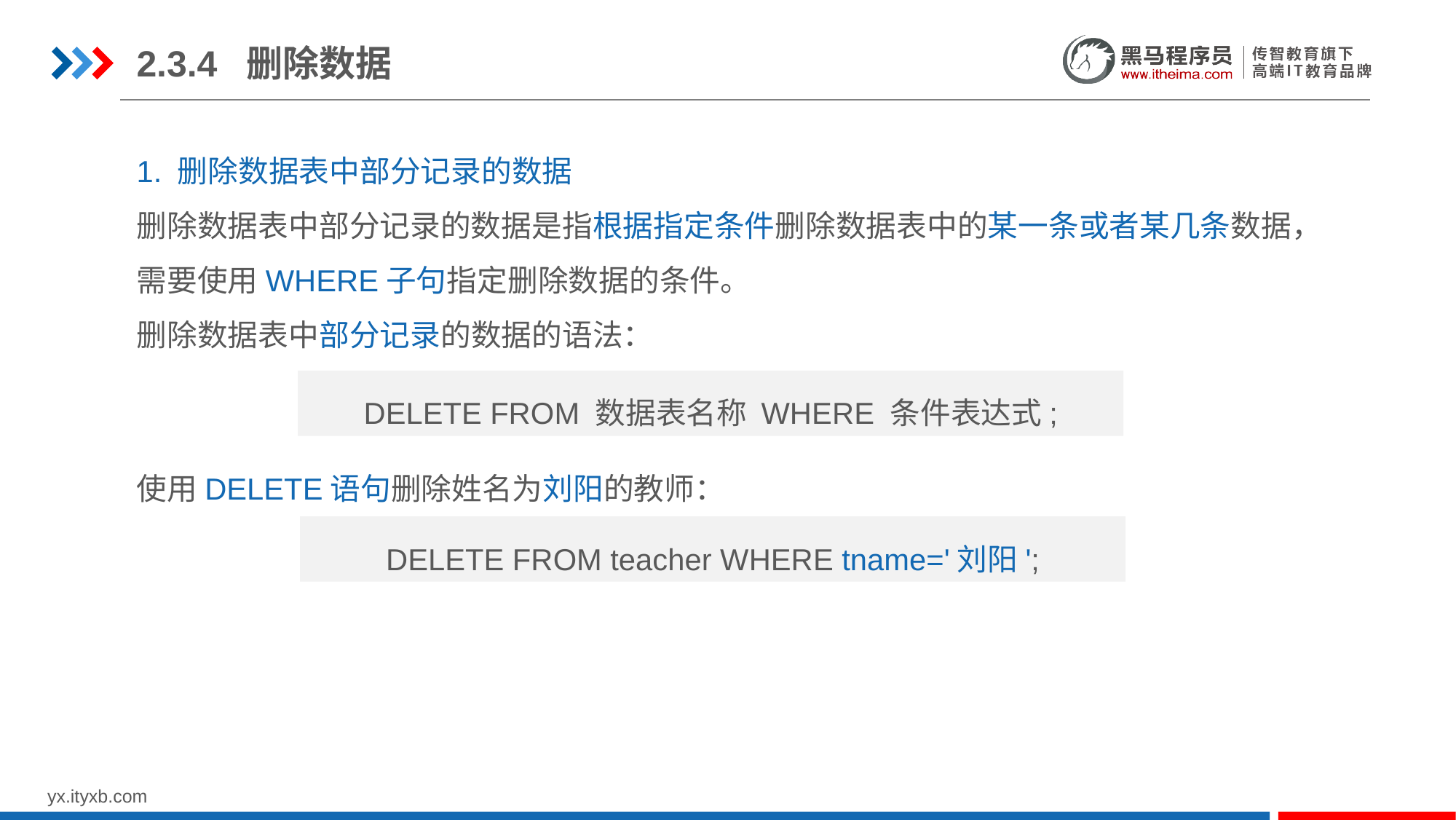

2.3.4  删除数据
1. 删除数据表中部分记录的数据
删除数据表中部分记录的数据是指根据指定条件删除数据表中的某一条或者某几条数据，需要使用WHERE子句指定删除数据的条件。
删除数据表中部分记录的数据的语法：
DELETE FROM 数据表名称 WHERE 条件表达式;
使用DELETE语句删除姓名为刘阳的教师：
DELETE FROM teacher WHERE tname='刘阳';